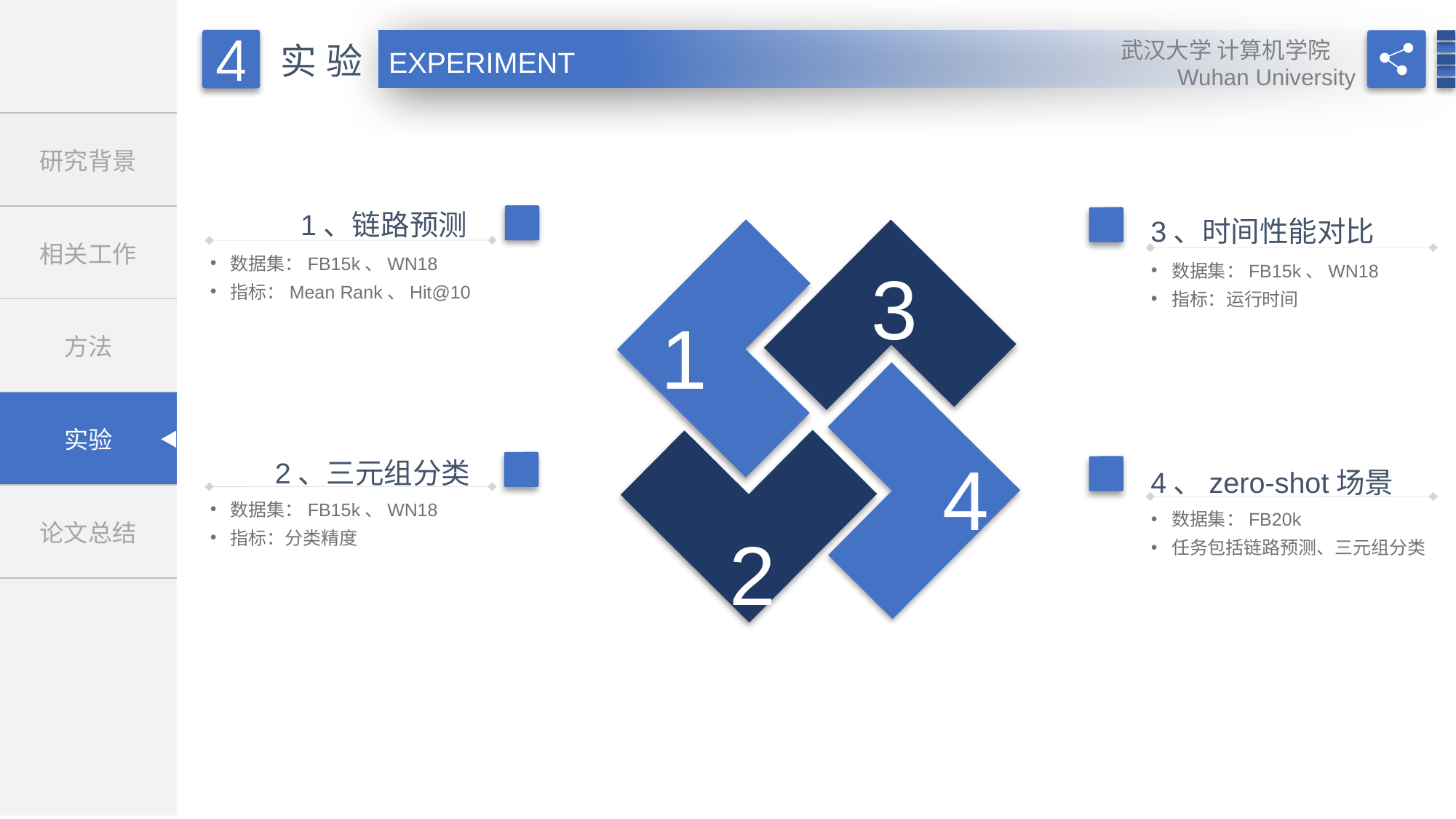

1、链路预测
3、时间性能对比

3
数据集：FB15k、WN18
指标：Mean Rank、Hit@10

数据集：FB15k、WN18
指标：运行时间

1

4
2、三元组分类
4、zero-shot场景

数据集：FB15k、WN18
指标：分类精度
2
数据集：FB20k
任务包括链路预测、三元组分类